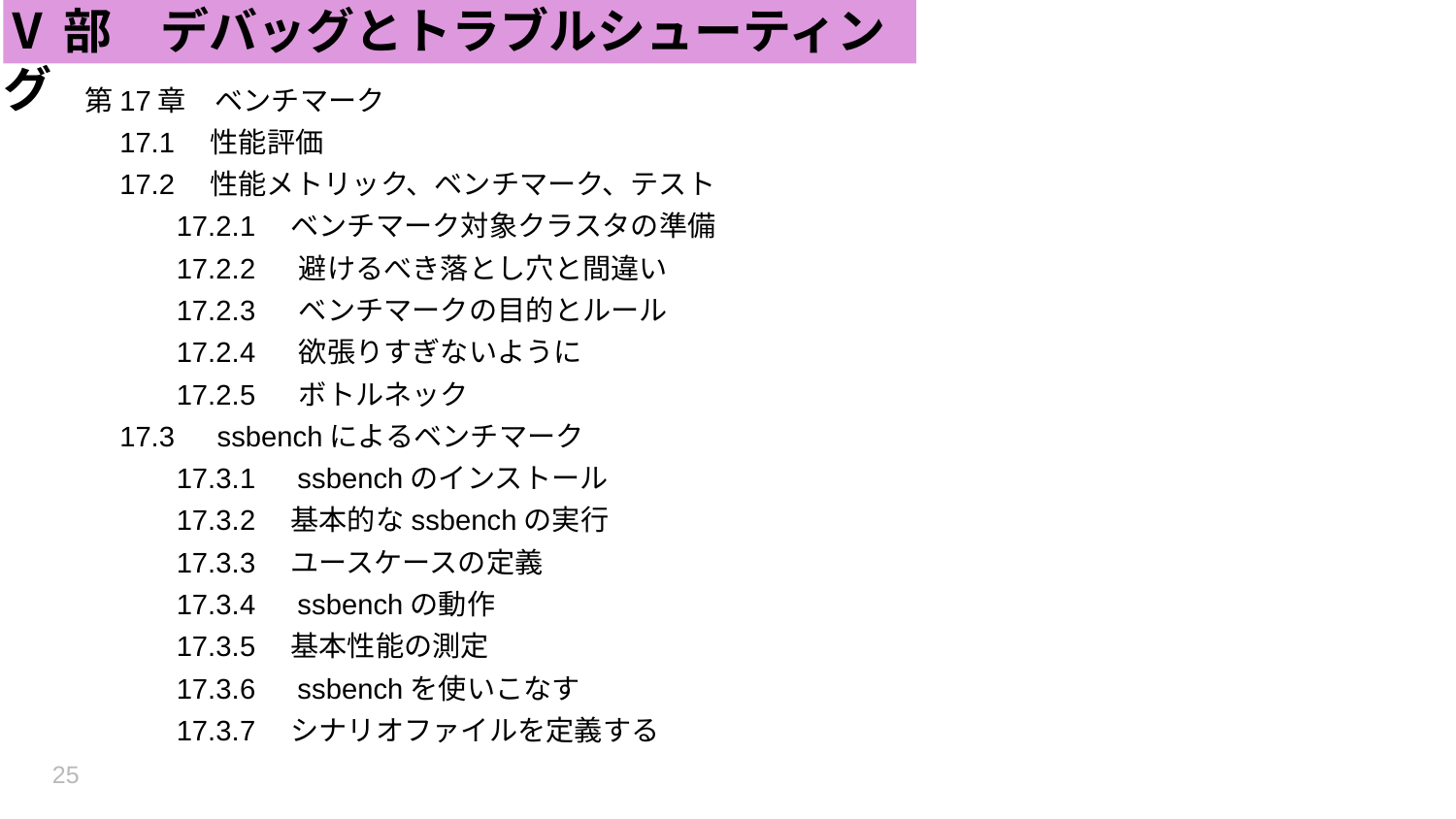

# Ⅴ部　デバッグとトラブルシューティング

　第17章　ベンチマーク
　　17.1　性能評価
　　17.2　性能メトリック、ベンチマーク、テスト
　　　　17.2.1　ベンチマーク対象クラスタの準備
　　　　17.2.2 　避けるべき落とし穴と間違い
　　　　17.2.3 　ベンチマークの目的とルール
　　　　17.2.4 　欲張りすぎないように
　　　　17.2.5 　ボトルネック
　　17.3　ssbenchによるベンチマーク
　　　　17.3.1　ssbenchのインストール
　　　　17.3.2　基本的なssbenchの実行
　　　　17.3.3　ユースケースの定義
　　　　17.3.4　ssbenchの動作
　　　　17.3.5　基本性能の測定
　　　　17.3.6　ssbenchを使いこなす
　　　　17.3.7　シナリオファイルを定義する